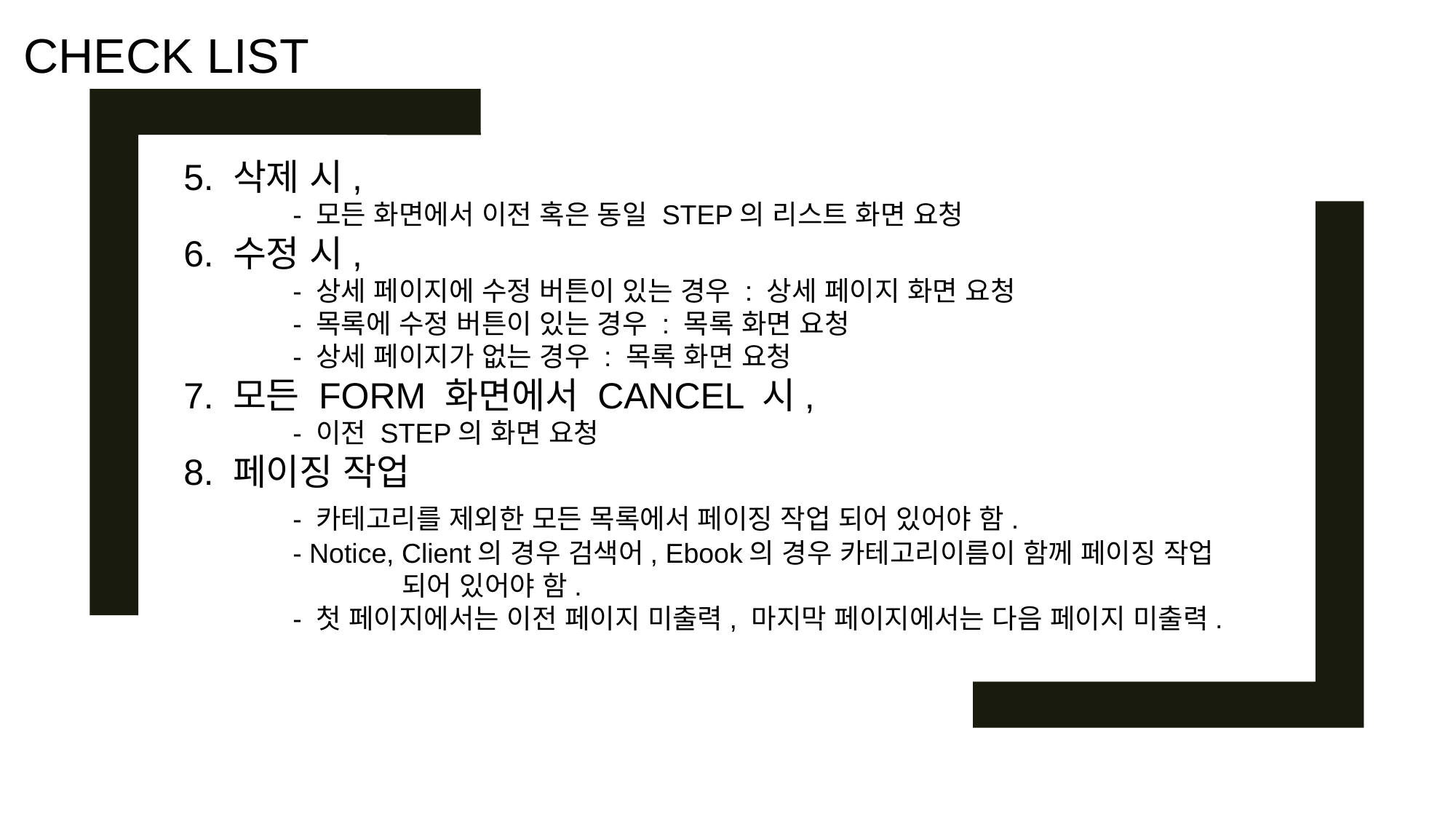

CHECK LIST
5. 삭제 시,
	- 모든 화면에서 이전 혹은 동일 STEP의 리스트 화면 요청
6. 수정 시,
	- 상세 페이지에 수정 버튼이 있는 경우 : 상세 페이지 화면 요청
	- 목록에 수정 버튼이 있는 경우 : 목록 화면 요청
	- 상세 페이지가 없는 경우 : 목록 화면 요청
7. 모든 FORM 화면에서 CANCEL 시,
	- 이전 STEP의 화면 요청
8. 페이징 작업
	- 카테고리를 제외한 모든 목록에서 페이징 작업 되어 있어야 함.
	- Notice, Client의 경우 검색어, Ebook의 경우 카테고리이름이 함께 페이징 작업 		되어 있어야 함.
	- 첫 페이지에서는 이전 페이지 미출력, 마지막 페이지에서는 다음 페이지 미출력.